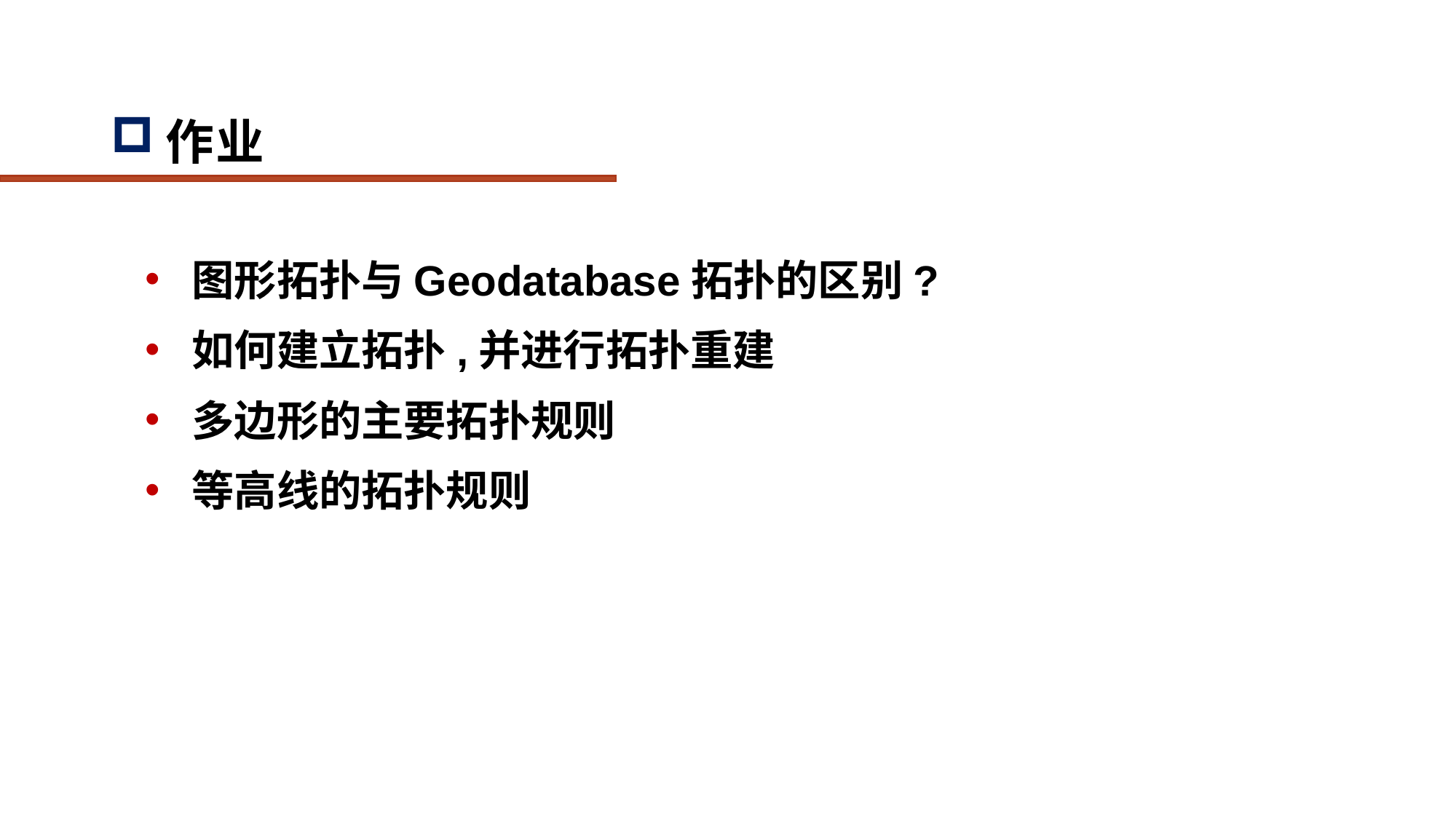

# 作业
 图形拓扑与Geodatabase拓扑的区别?
 如何建立拓扑,并进行拓扑重建
 多边形的主要拓扑规则
 等高线的拓扑规则